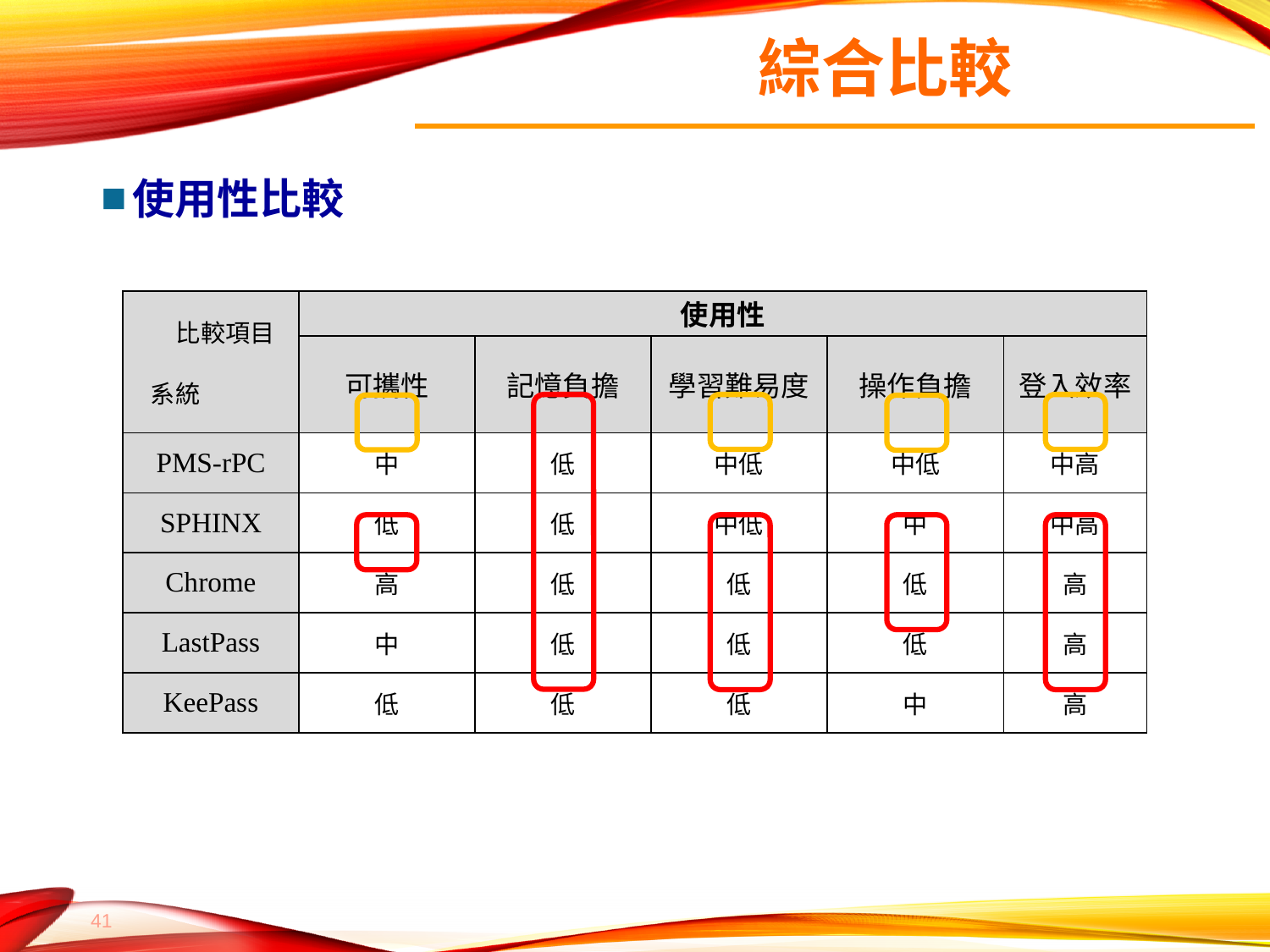

# 綜合比較
使用性比較
| 比較項目 系統 | 使用性 |  |  |  |  |
| --- | --- | --- | --- | --- | --- |
|  | 可攜性 | 記憶負擔 | 學習難易度 | 操作負擔 | 登入效率 |
| PMS-rPC | 中 | 低 | 中低 | 中低 | 中高 |
| SPHINX | 低 | 低 | 中低 | 中 | 中高 |
| Chrome | 高 | 低 | 低 | 低 | 高 |
| LastPass | 中 | 低 | 低 | 低 | 高 |
| KeePass | 低 | 低 | 低 | 中 | 高 |

41